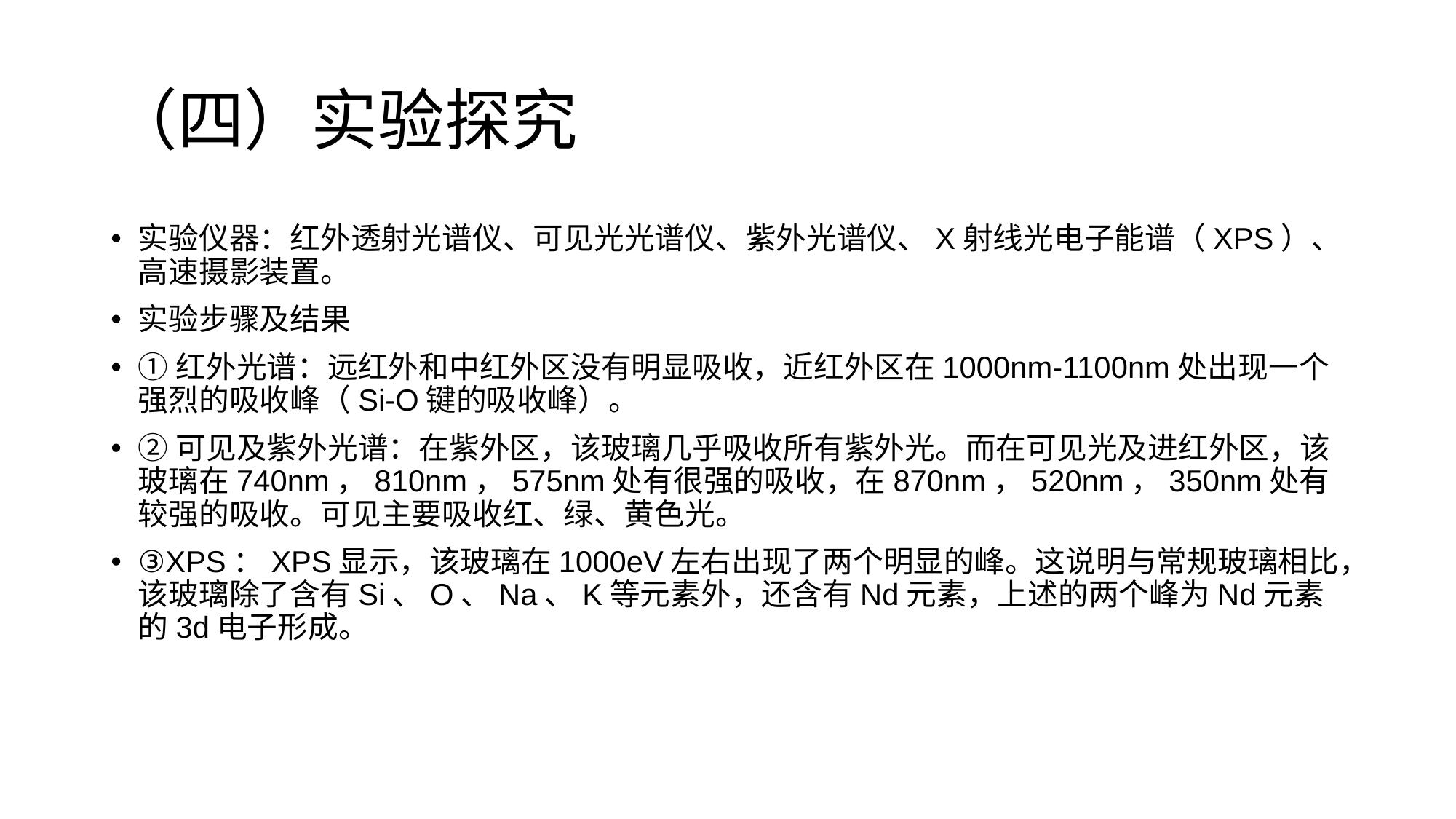

# （四）实验探究
实验仪器：红外透射光谱仪、可见光光谱仪、紫外光谱仪、X射线光电子能谱（XPS）、高速摄影装置。
实验步骤及结果
①红外光谱：远红外和中红外区没有明显吸收，近红外区在1000nm-1100nm处出现一个强烈的吸收峰（Si-O键的吸收峰）。
②可见及紫外光谱：在紫外区，该玻璃几乎吸收所有紫外光。而在可见光及进红外区，该玻璃在740nm，810nm，575nm处有很强的吸收，在870nm，520nm，350nm处有较强的吸收。可见主要吸收红、绿、黄色光。
③XPS：XPS显示，该玻璃在1000eV左右出现了两个明显的峰。这说明与常规玻璃相比，该玻璃除了含有Si、O、Na、K等元素外，还含有Nd元素，上述的两个峰为Nd元素的3d电子形成。